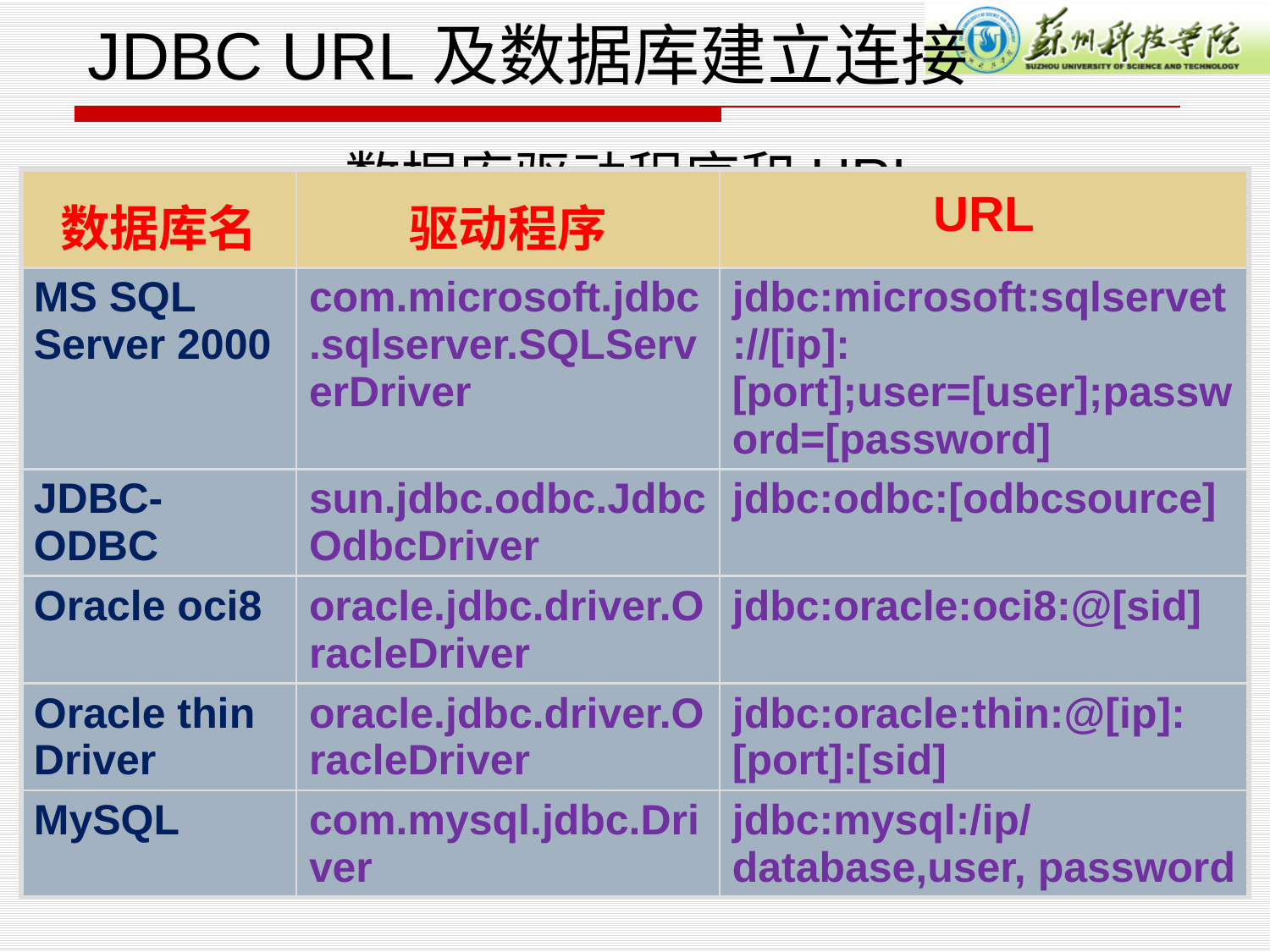

# JDBC URL及数据库建立连接
数据库驱动程序和URL
| 数据库名 | 驱动程序 | URL |
| --- | --- | --- |
| MS SQL Server 2000 | com.microsoft.jdbc.sqlserver.SQLServerDriver | jdbc:microsoft:sqlservet://[ip]:[port];user=[user];password=[password] |
| JDBC-ODBC | sun.jdbc.odbc.JdbcOdbcDriver | jdbc:odbc:[odbcsource] |
| Oracle oci8 | oracle.jdbc.driver.OracleDriver | jdbc:oracle:oci8:@[sid] |
| Oracle thin Driver | oracle.jdbc.driver.OracleDriver | jdbc:oracle:thin:@[ip]:[port]:[sid] |
| MySQL | com.mysql.jdbc.Driver | jdbc:mysql:/ip/database,user, password |